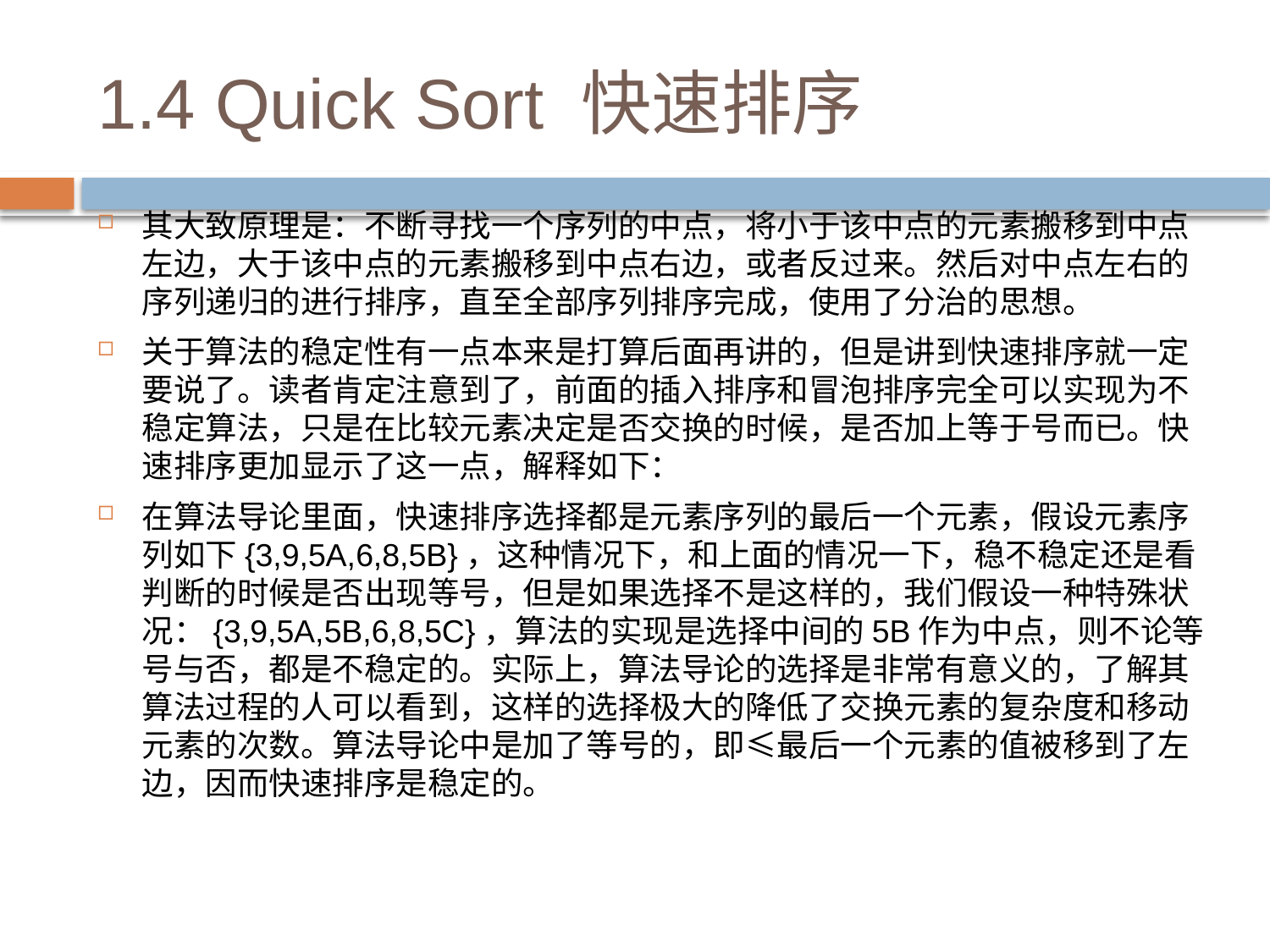

# 1.4 Quick Sort 快速排序
其大致原理是：不断寻找一个序列的中点，将小于该中点的元素搬移到中点左边，大于该中点的元素搬移到中点右边，或者反过来。然后对中点左右的序列递归的进行排序，直至全部序列排序完成，使用了分治的思想。
关于算法的稳定性有一点本来是打算后面再讲的，但是讲到快速排序就一定要说了。读者肯定注意到了，前面的插入排序和冒泡排序完全可以实现为不稳定算法，只是在比较元素决定是否交换的时候，是否加上等于号而已。快速排序更加显示了这一点，解释如下：
在算法导论里面，快速排序选择都是元素序列的最后一个元素，假设元素序列如下{3,9,5A,6,8,5B}，这种情况下，和上面的情况一下，稳不稳定还是看判断的时候是否出现等号，但是如果选择不是这样的，我们假设一种特殊状况：{3,9,5A,5B,6,8,5C}，算法的实现是选择中间的5B作为中点，则不论等号与否，都是不稳定的。实际上，算法导论的选择是非常有意义的，了解其算法过程的人可以看到，这样的选择极大的降低了交换元素的复杂度和移动元素的次数。算法导论中是加了等号的，即≤最后一个元素的值被移到了左边，因而快速排序是稳定的。